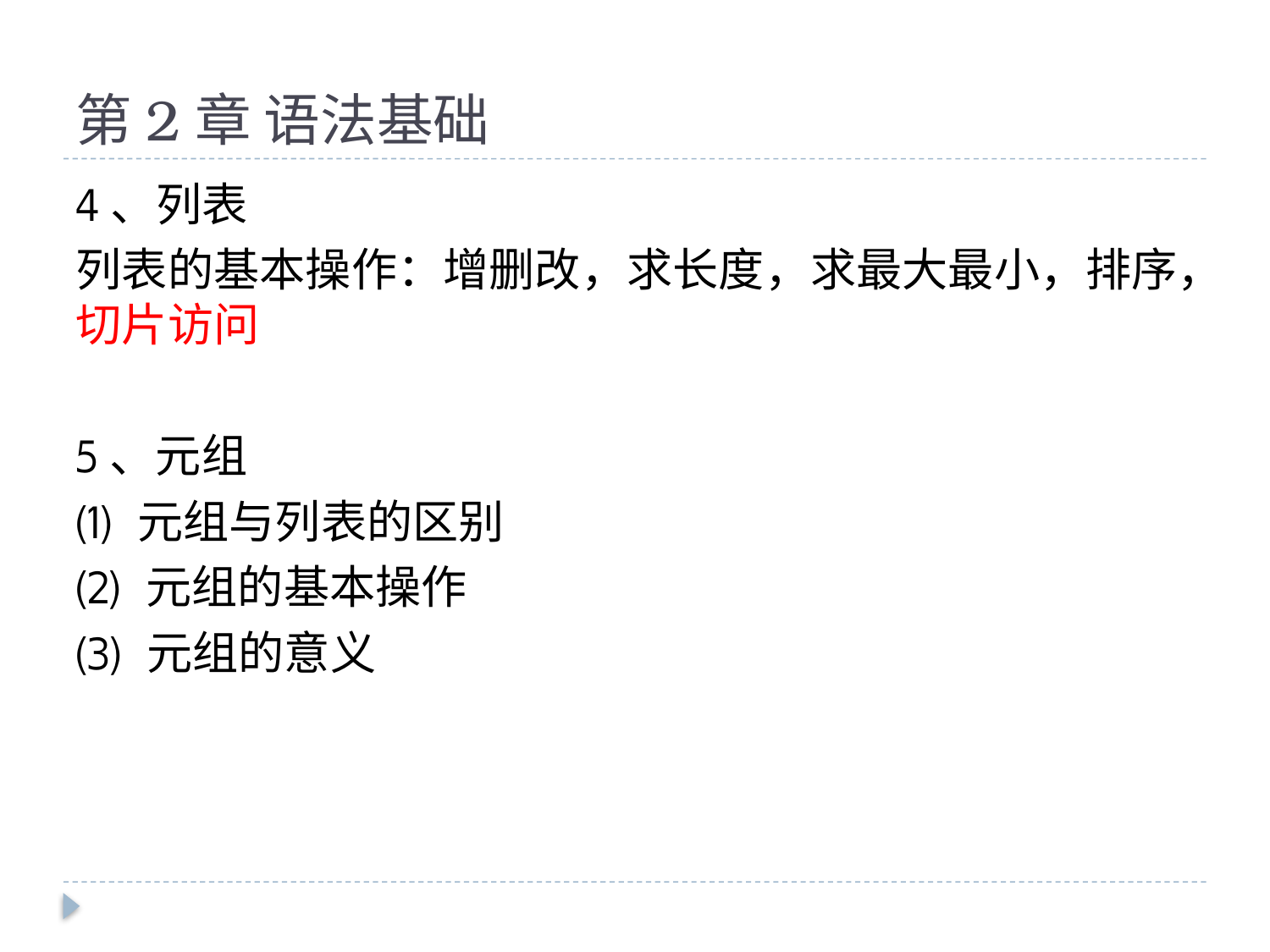

# 第2章 语法基础
4、列表
列表的基本操作：增删改，求长度，求最大最小，排序，切片访问

5、元组
(1) 元组与列表的区别
(2) 元组的基本操作
(3) 元组的意义